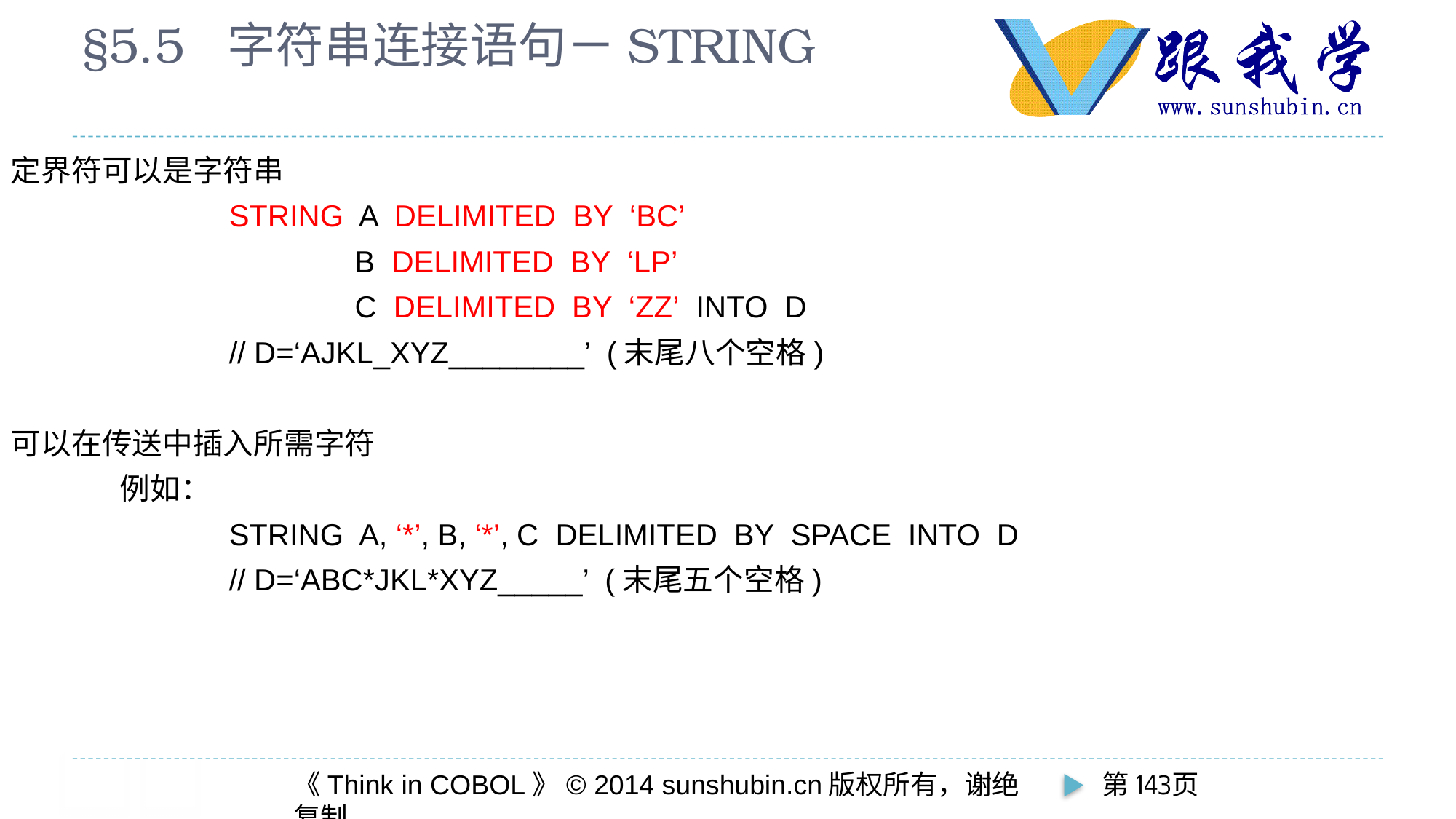

# §5.5  字符串连接语句－STRING
定界符可以是字符串
		STRING  A  DELIMITED  BY  ‘BC’
			  B  DELIMITED  BY  ‘LP’
			  C  DELIMITED  BY  ‘ZZ’  INTO  D
		// D=‘AJKL_XYZ________’  (末尾八个空格)

可以在传送中插入所需字符
	例如：
		STRING  A, ‘*’, B, ‘*’, C  DELIMITED  BY  SPACE  INTO  D
		// D=‘ABC*JKL*XYZ_____’  (末尾五个空格)